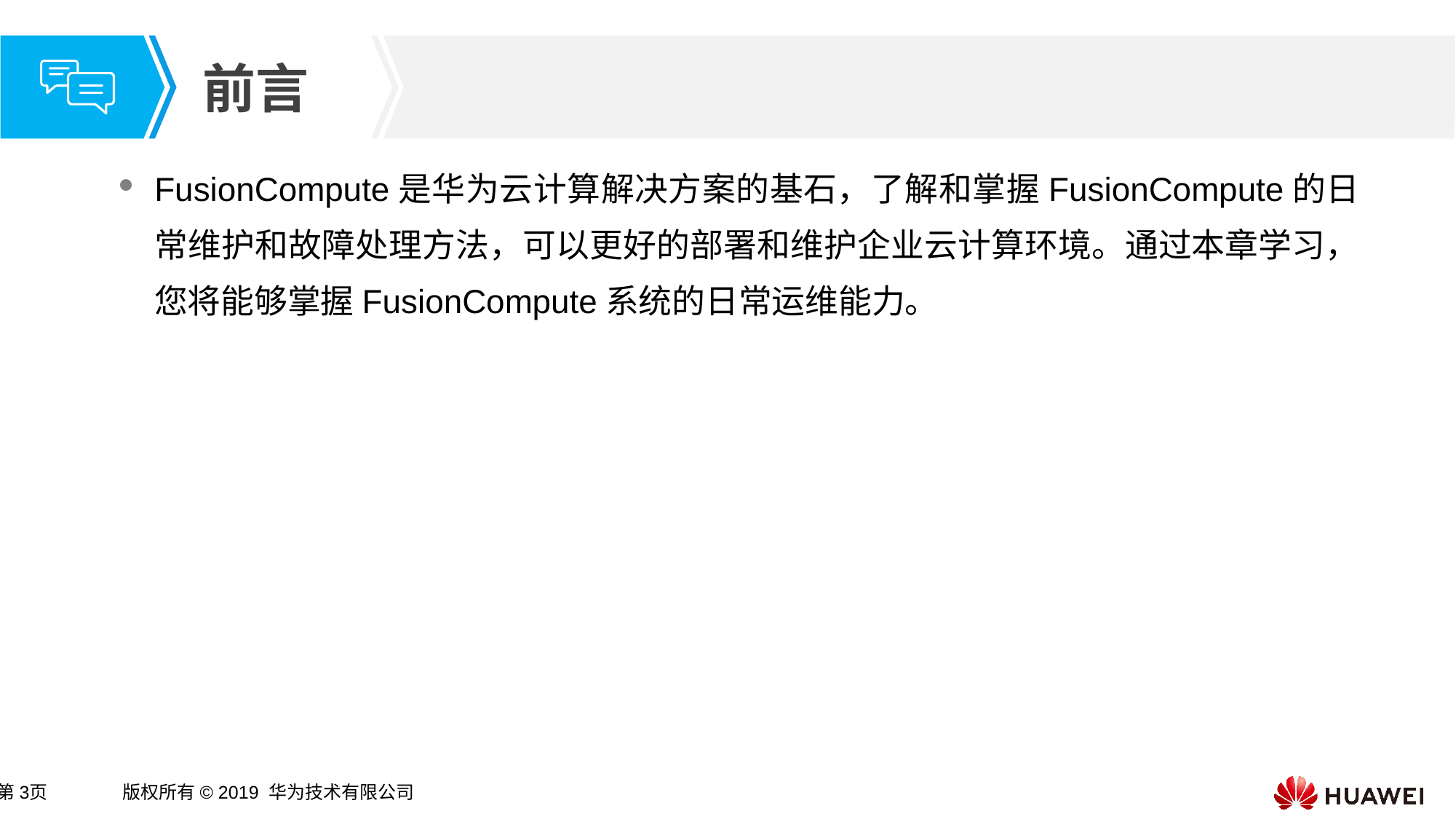

FusionCompute是华为云计算解决方案的基石，了解和掌握FusionCompute的日常维护和故障处理方法，可以更好的部署和维护企业云计算环境。通过本章学习，您将能够掌握FusionCompute系统的日常运维能力。